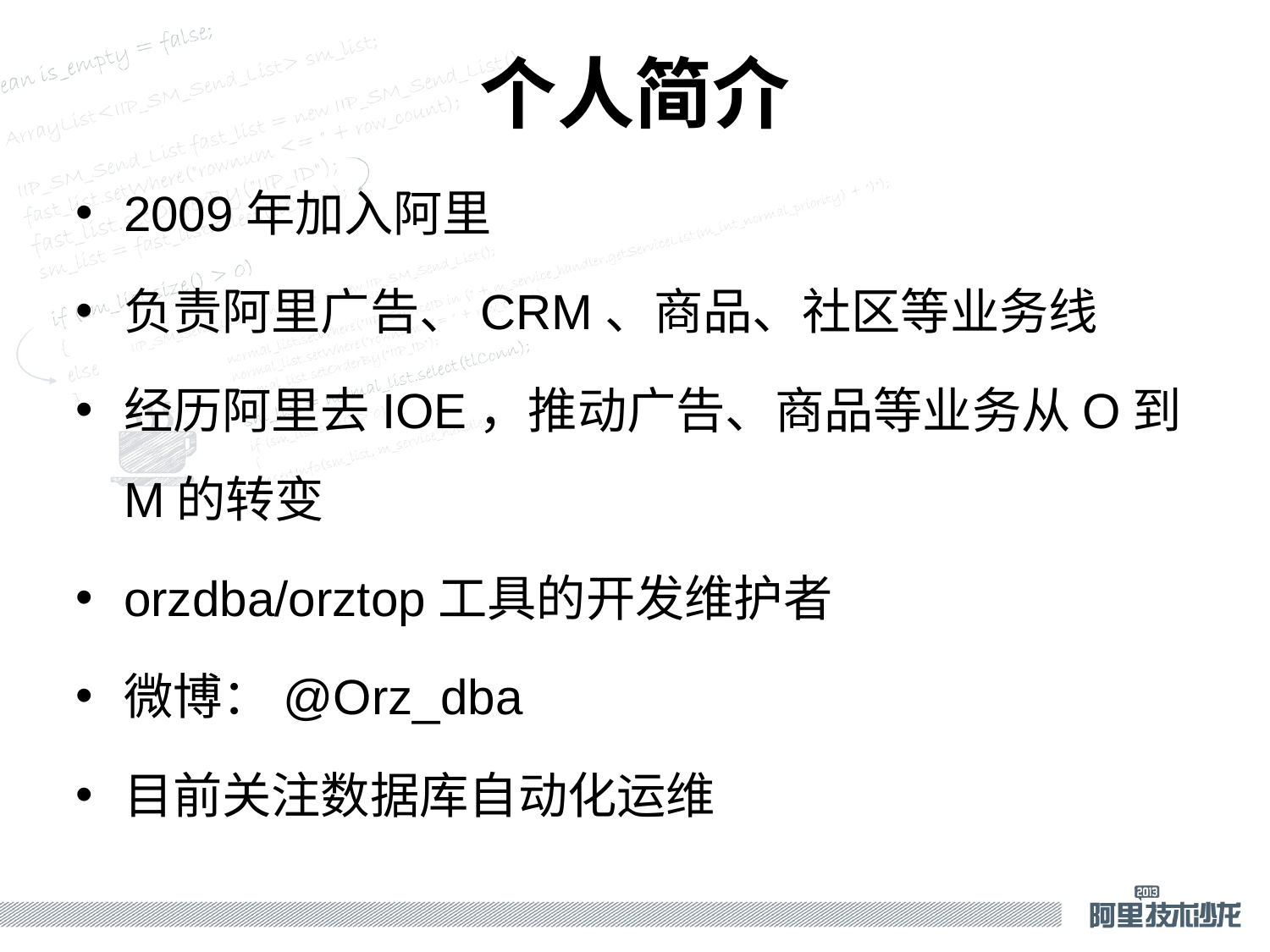

个人简介
2009年加入阿里
负责阿里广告、CRM、商品、社区等业务线
经历阿里去IOE，推动广告、商品等业务从O到M的转变
orzdba/orztop工具的开发维护者
微博：@Orz_dba
目前关注数据库自动化运维